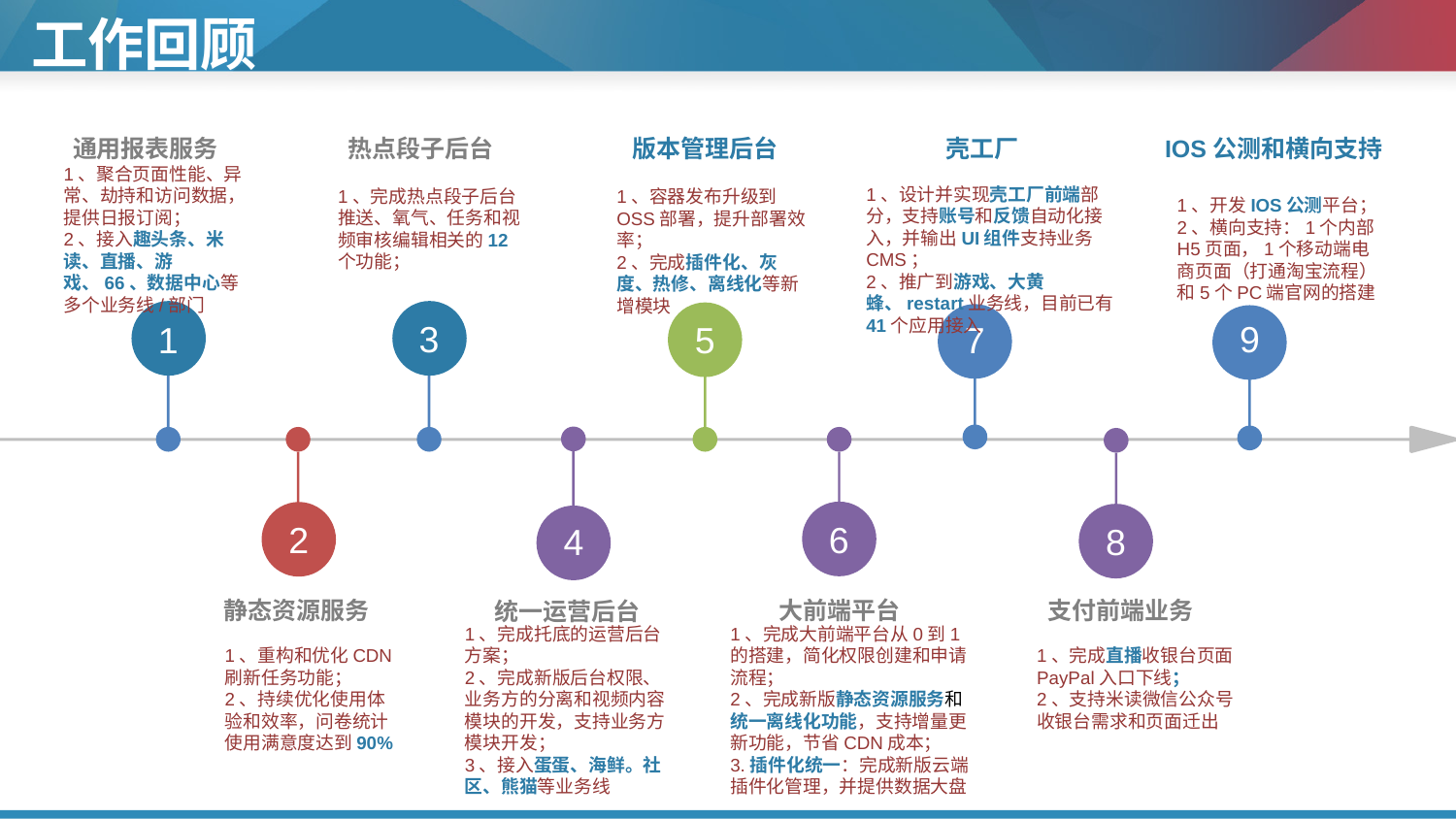

工作回顾
热点段子后台
通用报表服务
版本管理后台
壳工厂
IOS公测和横向支持
1、聚合页面性能、异常、劫持和访问数据，提供日报订阅；
2、接入趣头条、米读、直播、游戏、66、数据中心等多个业务线/部门
1、设计并实现壳工厂前端部分，支持账号和反馈自动化接入，并输出UI组件支持业务CMS；
2、推广到游戏、大黄蜂、restart业务线，目前已有41个应用接入
1、完成热点段子后台推送、氧气、任务和视频审核编辑相关的12个功能；
1、容器发布升级到OSS部署，提升部署效率；
2、完成插件化、灰度、热修、离线化等新增模块
1、开发IOS公测平台；
2、横向支持：1个内部H5页面，1个移动端电商页面（打通淘宝流程）和5个PC端官网的搭建

3
9
7
5
1

2
6
4
8
大前端平台
静态资源服务
支付前端业务
统一运营后台
1、完成托底的运营后台方案；
2、完成新版后台权限、业务方的分离和视频内容模块的开发，支持业务方模块开发；
3、接入蛋蛋、海鲜。社区、熊猫等业务线
1、完成大前端平台从0到1的搭建，简化权限创建和申请流程；
2、完成新版静态资源服务和统一离线化功能，支持增量更新功能，节省CDN成本；
3.插件化统一：完成新版云端插件化管理，并提供数据大盘
1、重构和优化CDN刷新任务功能；
2、持续优化使用体验和效率，问卷统计使用满意度达到90%

1、完成直播收银台页面PayPal入口下线；
2、支持米读微信公众号收银台需求和页面迁出

WWW.58PIC.COM